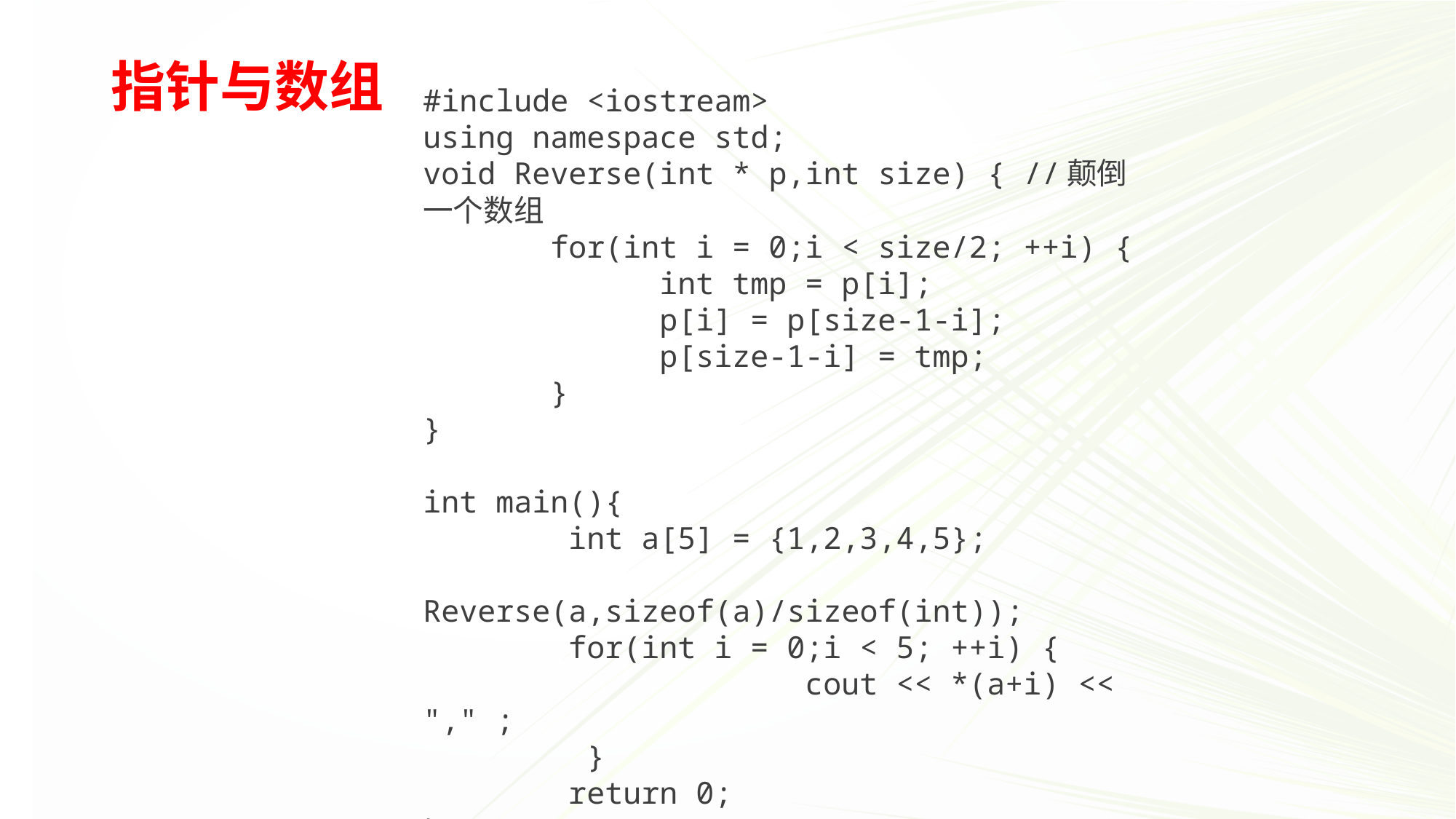

# 指针与数组
#include <iostream>
using namespace std;
void Reverse(int * p,int size) { //颠倒一个数组
       for(int i = 0;i < size/2; ++i) {
             int tmp = p[i];
             p[i] = p[size-1-i];
             p[size-1-i] = tmp;
       }
}

int main(){
        int a[5] = {1,2,3,4,5};
        Reverse(a,sizeof(a)/sizeof(int));
        for(int i = 0;i < 5; ++i) {
                     cout << *(a+i) << "," ;
         }
        return 0;
}